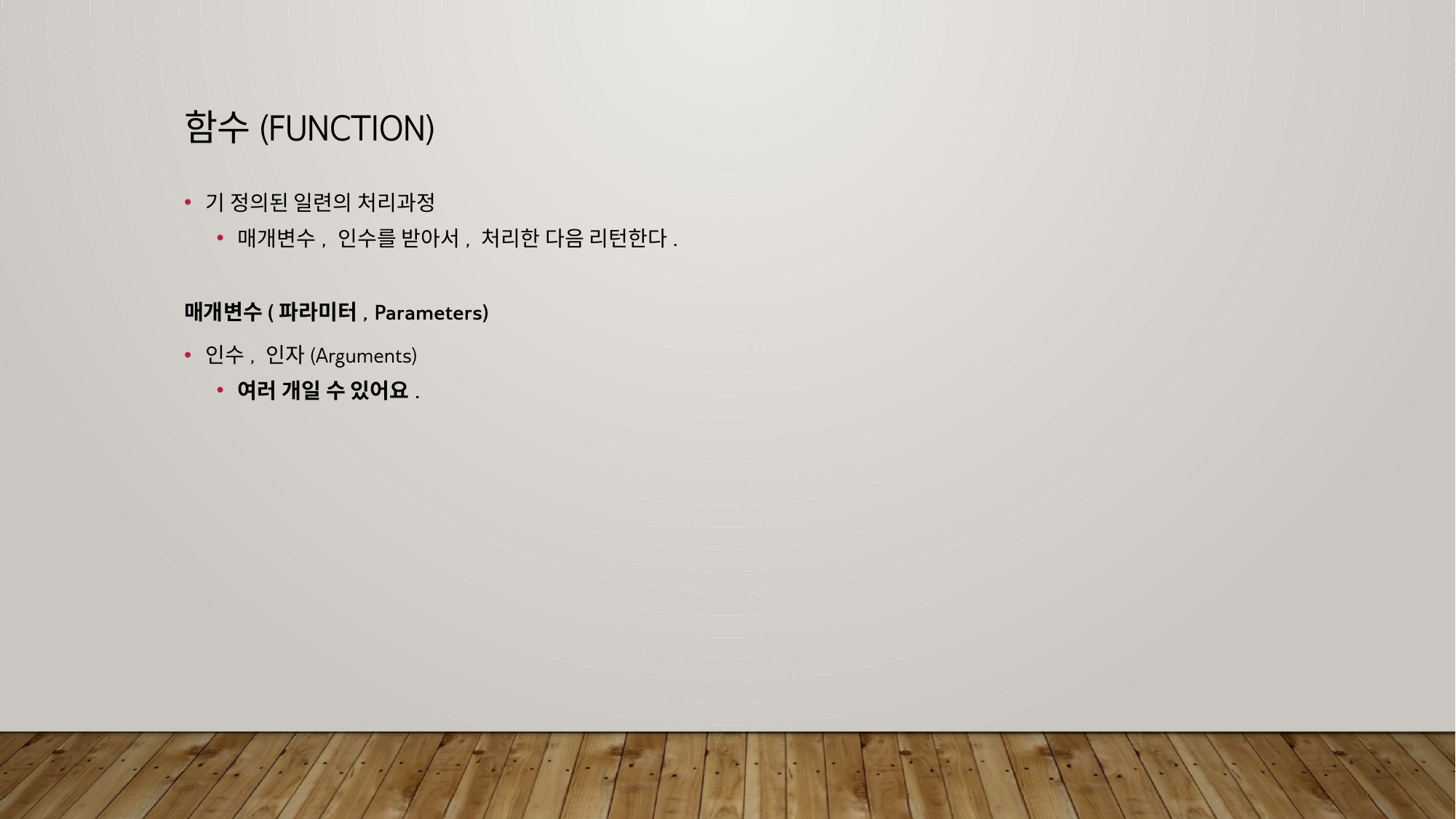

# 함수(Function)
기 정의된 일련의 처리과정
매개변수, 인수를 받아서, 처리한 다음 리턴한다.
매개변수(파라미터, Parameters)
인수, 인자(Arguments)
여러 개일 수 있어요.